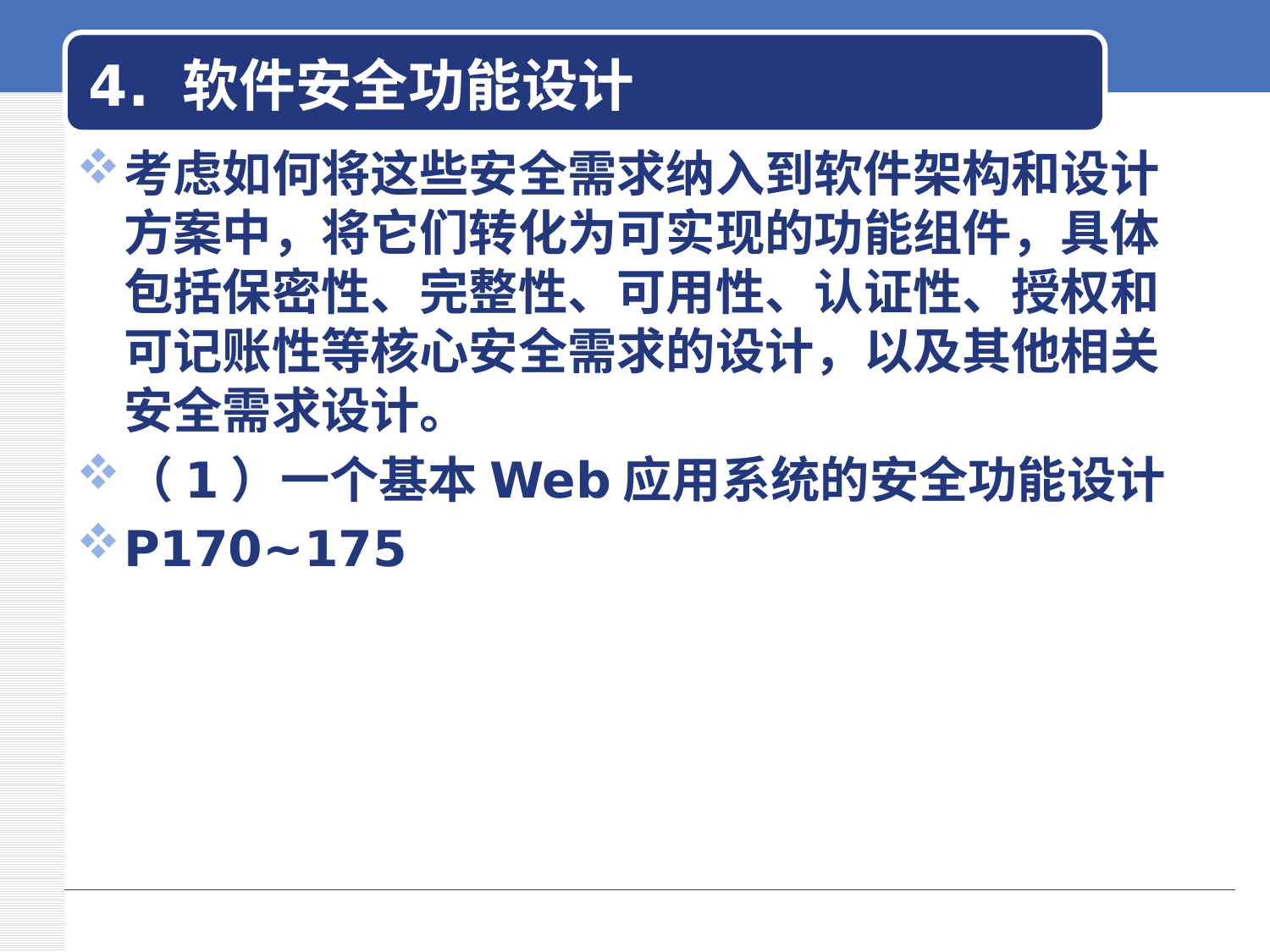

# 4. 软件安全功能设计
考虑如何将这些安全需求纳入到软件架构和设计方案中，将它们转化为可实现的功能组件，具体包括保密性、完整性、可用性、认证性、授权和可记账性等核心安全需求的设计，以及其他相关安全需求设计。
（1）一个基本Web应用系统的安全功能设计
P170~175